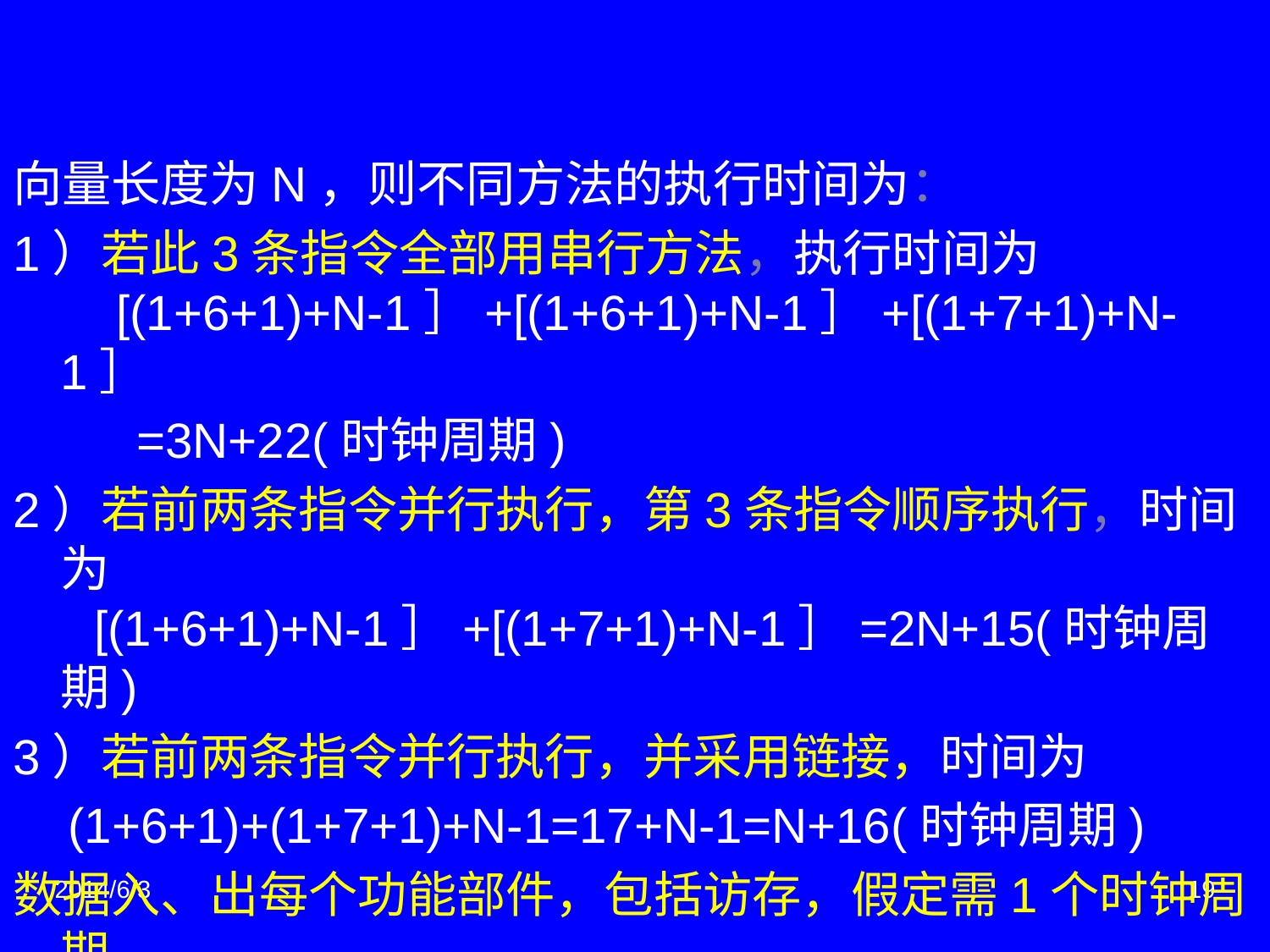

向量长度为N，则不同方法的执行时间为：
1）若此3条指令全部用串行方法，执行时间为
    [(1+6+1)+N-1］+[(1+6+1)+N-1］+[(1+7+1)+N-1］
         =3N+22(时钟周期)
2）若前两条指令并行执行，第3条指令顺序执行，时间为
  [(1+6+1)+N-1］+[(1+7+1)+N-1］=2N+15(时钟周期)
3）若前两条指令并行执行，并采用链接，时间为
    (1+6+1)+(1+7+1)+N-1=17+N-1=N+16(时钟周期)
数据入、出每个功能部件，包括访存，假定需1个时钟周期
2014/6/3
19